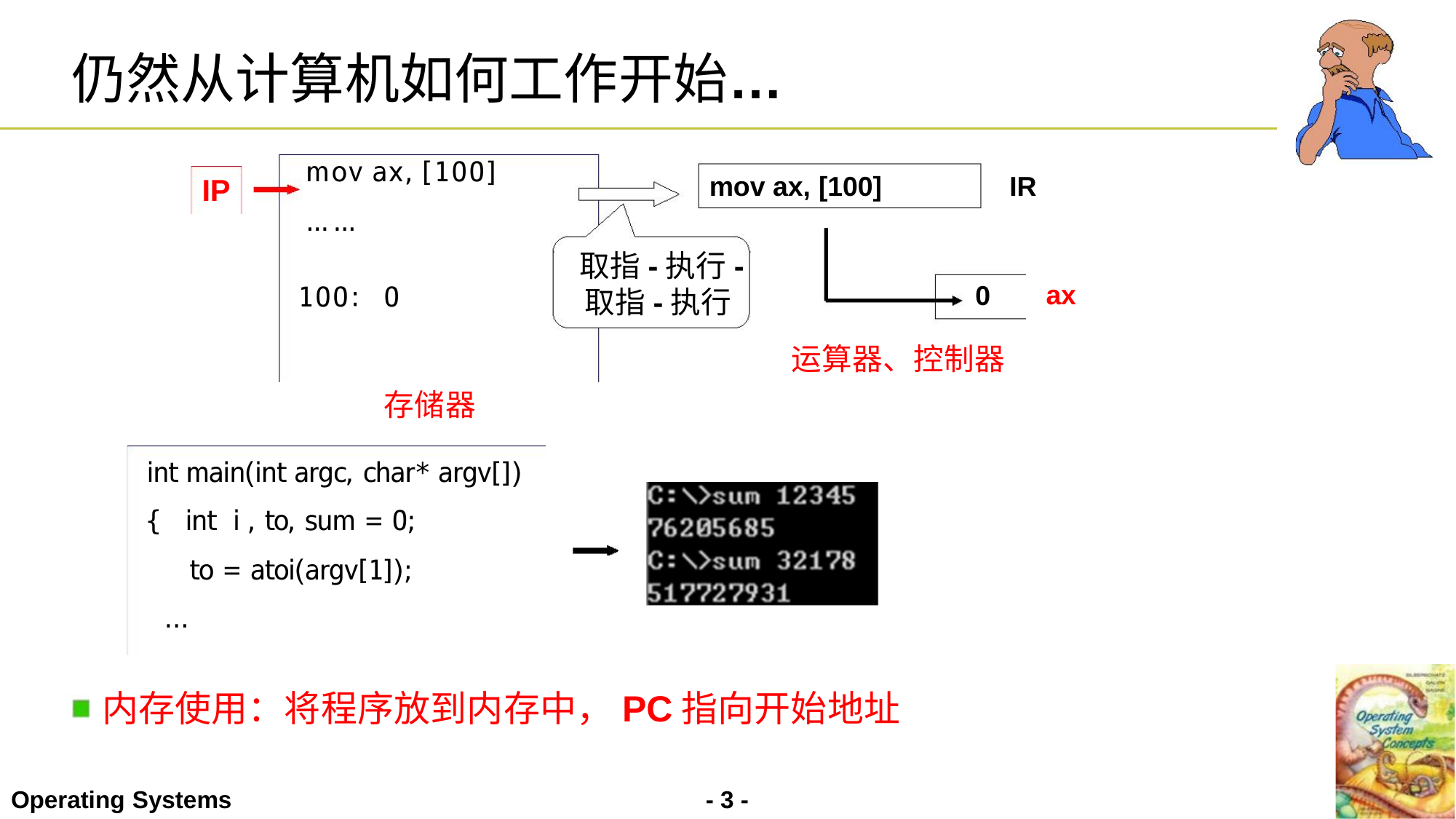

仍然从计算机如何工作开始…

mov ax, [100]

mov ax, [100]
IR
IP
……
取指-执行-
取指-执行
100: 0
ax
0
运算器、控制器
存储器

int main(int argc, char* argv[])
{ int i , to, sum = 0;
to = atoi(argv[1]);
...

内存使用：将程序放到内存中，PC指向开始地址

- 3 -
Operating Systems